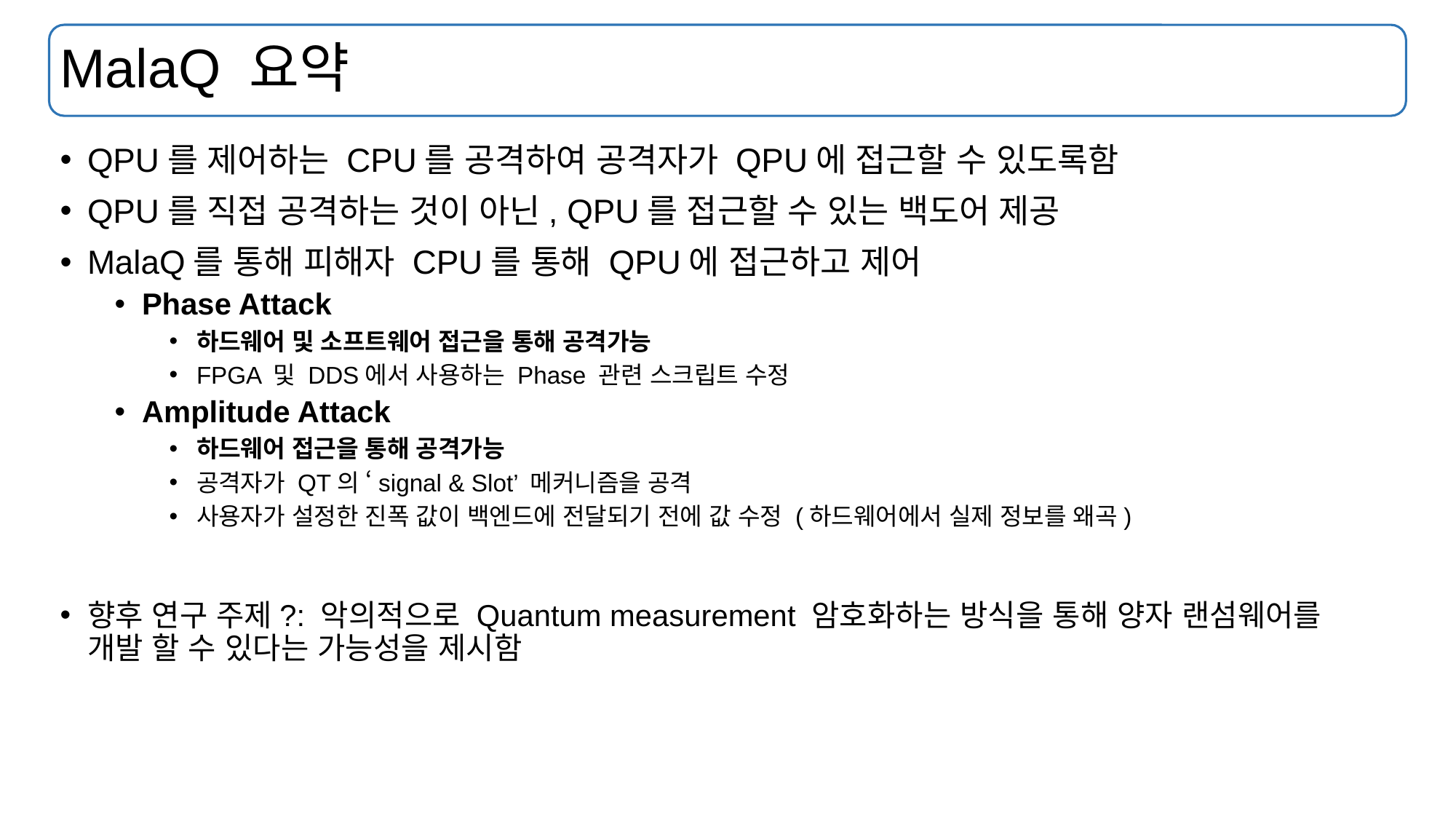

# MalaQ 요약
QPU를 제어하는 CPU를 공격하여 공격자가 QPU에 접근할 수 있도록함
QPU를 직접 공격하는 것이 아닌, QPU를 접근할 수 있는 백도어 제공
MalaQ를 통해 피해자 CPU를 통해 QPU에 접근하고 제어
Phase Attack
하드웨어 및 소프트웨어 접근을 통해 공격가능
FPGA 및 DDS에서 사용하는 Phase 관련 스크립트 수정
Amplitude Attack
하드웨어 접근을 통해 공격가능
공격자가 QT의 ‘signal & Slot’ 메커니즘을 공격
사용자가 설정한 진폭 값이 백엔드에 전달되기 전에 값 수정 (하드웨어에서 실제 정보를 왜곡)

향후 연구 주제?: 악의적으로 Quantum measurement 암호화하는 방식을 통해 양자 랜섬웨어를
개발 할 수 있다는 가능성을 제시함